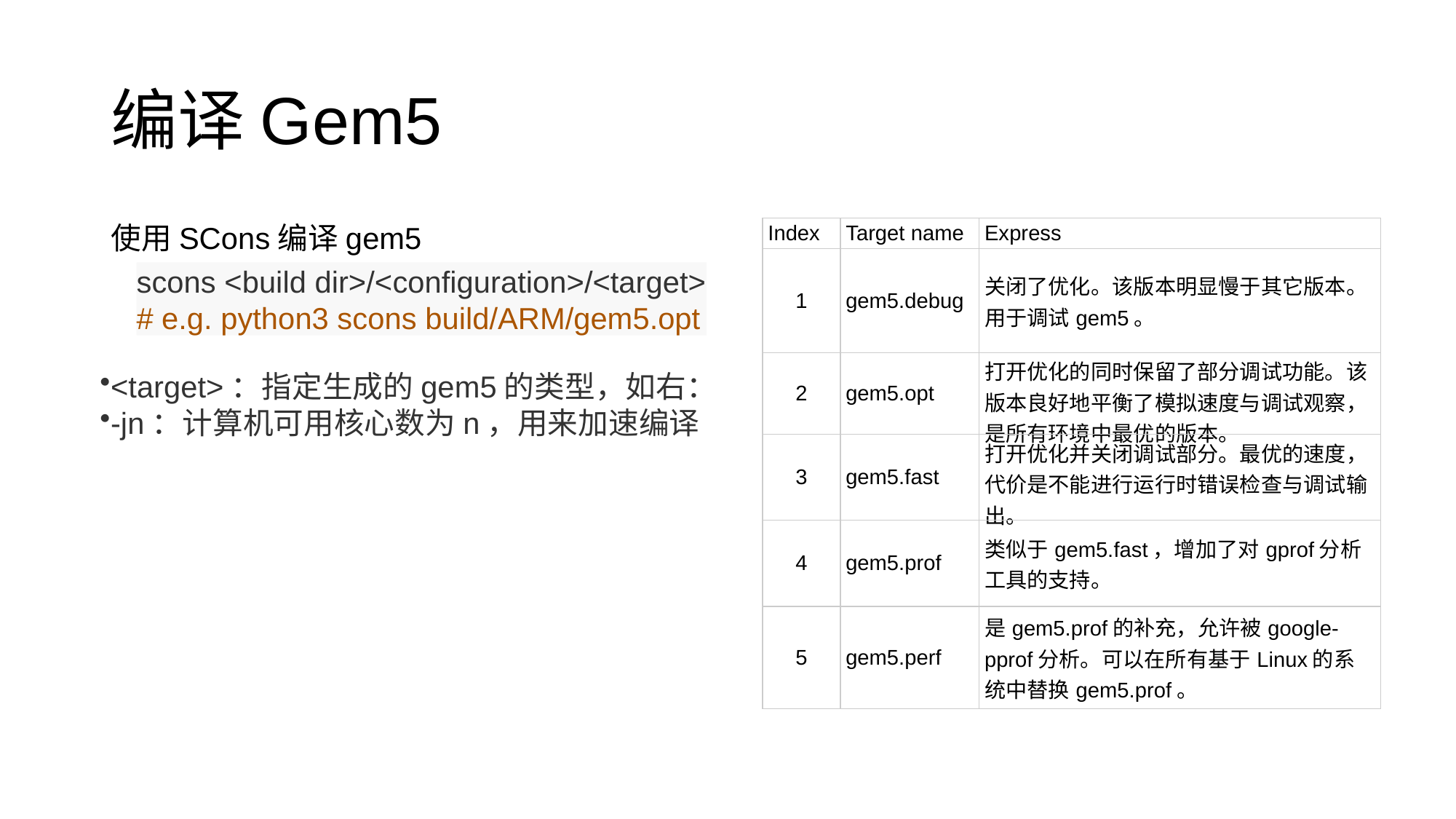

# 编译Gem5
使用SCons编译gem5

| Index | Target name | Express |
| --- | --- | --- |
| 1 | gem5.debug | 关闭了优化。该版本明显慢于其它版本。用于调试gem5。 |
| 2 | gem5.opt | 打开优化的同时保留了部分调试功能。该版本良好地平衡了模拟速度与调试观察，是所有环境中最优的版本。 |
| 3 | gem5.fast | 打开优化并关闭调试部分。最优的速度，代价是不能进行运行时错误检查与调试输出。 |
| 4 | gem5.prof | 类似于gem5.fast，增加了对gprof分析工具的支持。 |
| 5 | gem5.perf | 是gem5.prof的补充，允许被google-pprof分析。可以在所有基于Linux的系统中替换gem5.prof。 |
scons <build dir>/<configuration>/<target>
# e.g. python3 scons build/ARM/gem5.opt
<target>：指定生成的gem5的类型，如右：
-jn：计算机可用核心数为n，用来加速编译